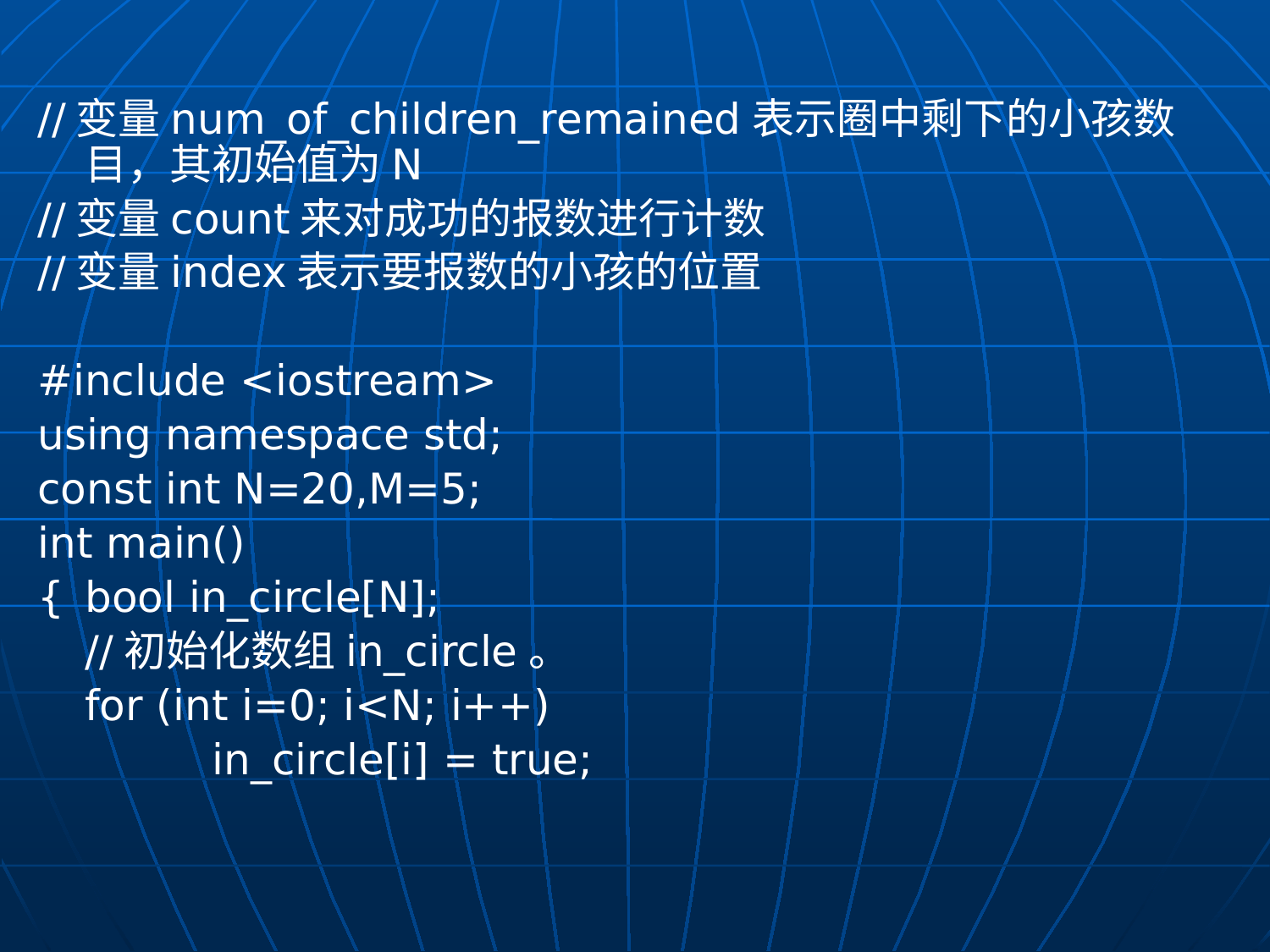

//变量num_of_children_remained表示圈中剩下的小孩数目，其初始值为N
//变量count来对成功的报数进行计数
//变量index表示要报数的小孩的位置

#include <iostream>
using namespace std;
const int N=20,M=5;
int main()
{	bool in_circle[N];
	//初始化数组in_circle。
	for (int i=0; i<N; i++)
		in_circle[i] = true;